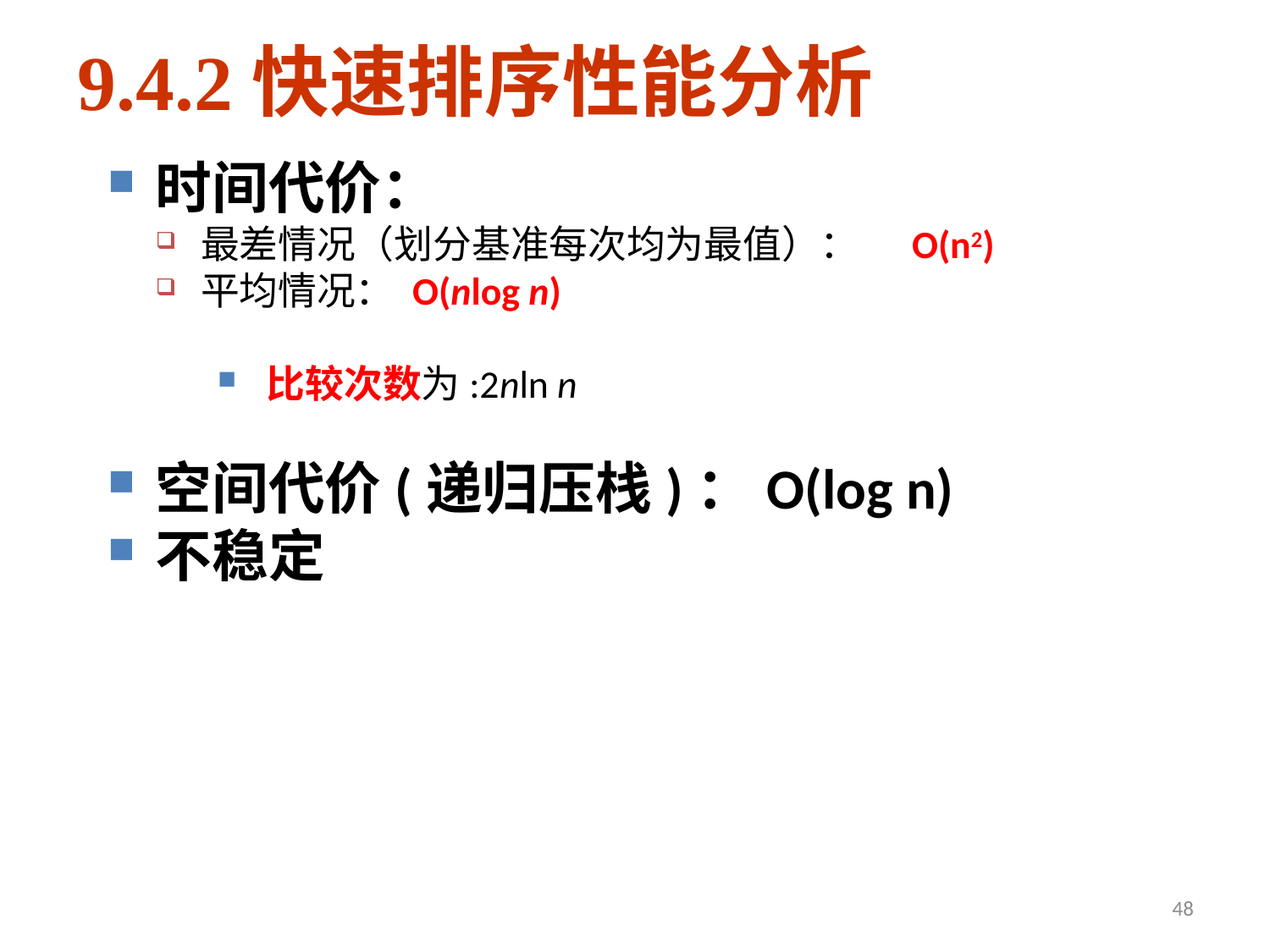

9.4.2快速排序性能分析
时间代价：
最差情况（划分基准每次均为最值）：     O(n2)
平均情况： O(nlog n)

比较次数为:2nln n

空间代价(递归压栈)：O(log n)
不稳定

48